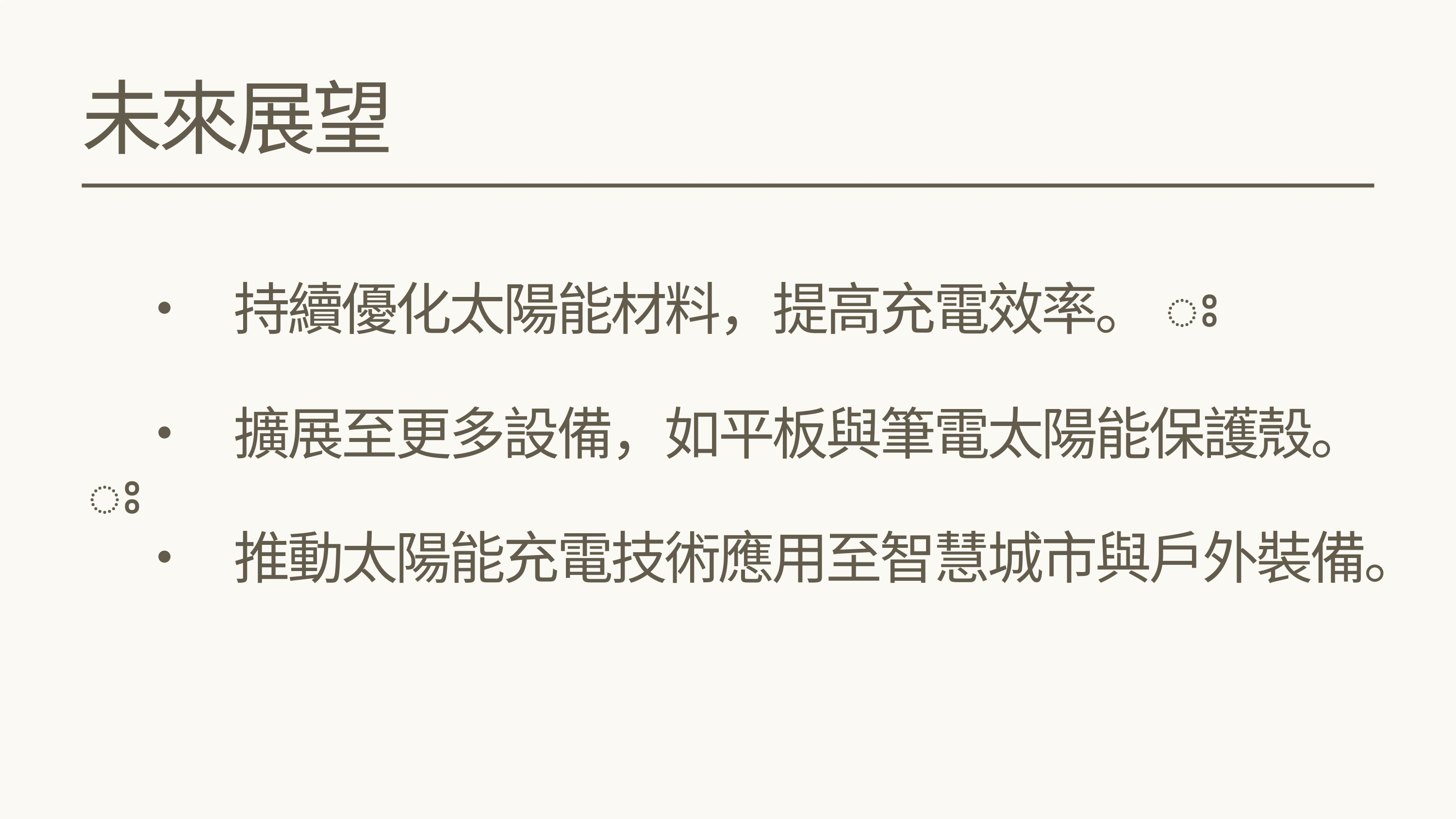

未來展望
• 持續優化太陽能材料，提高充電效率。ꢁ
• 擴展至更多設備，如平板與筆電太陽能保護殼。
ꢁ
• 推動太陽能充電技術應用至智慧城市與戶外裝備。